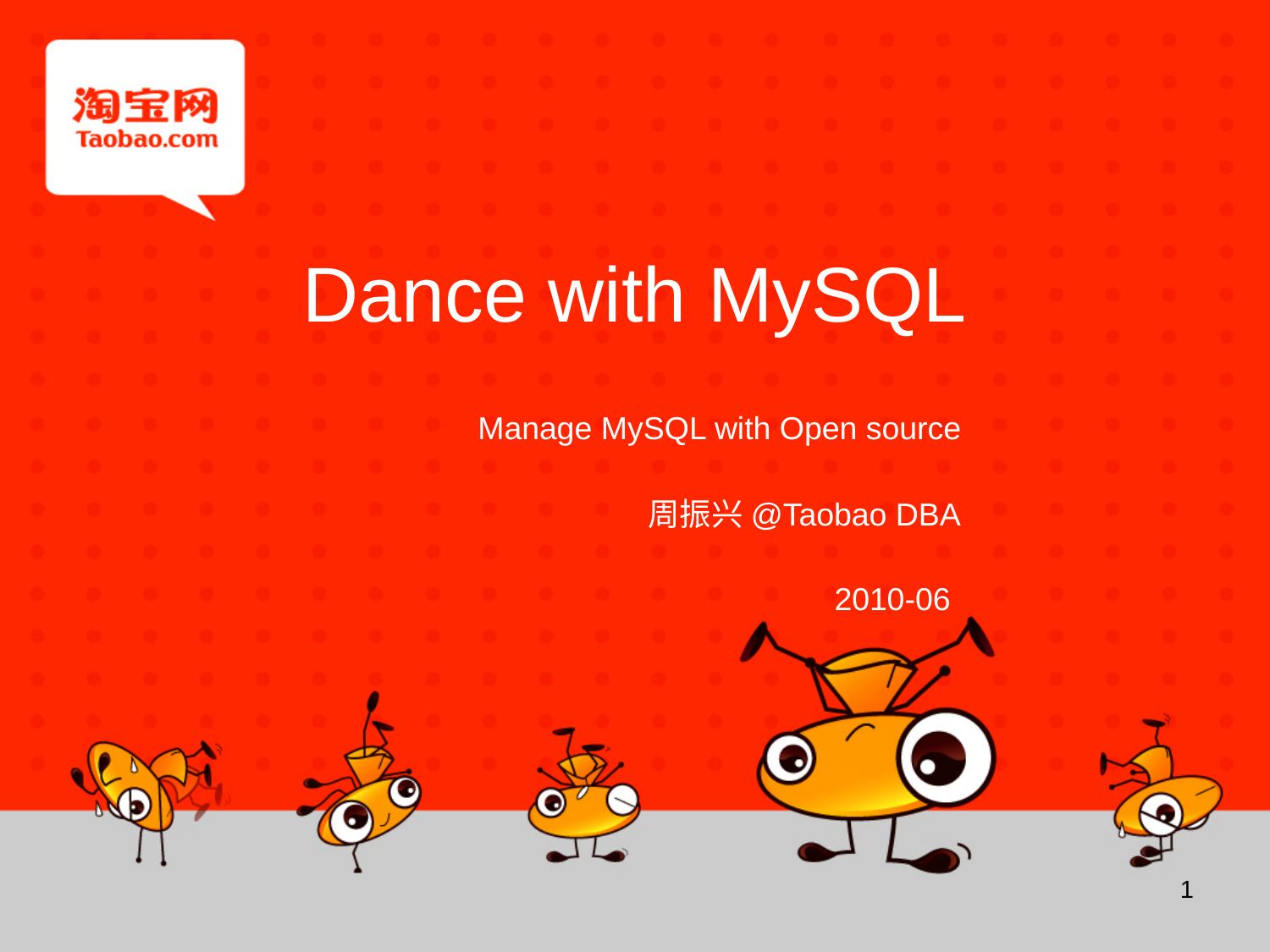

Dance with MySQL
Manage MySQL with Open source
周振兴@Taobao DBA
2010-06
1